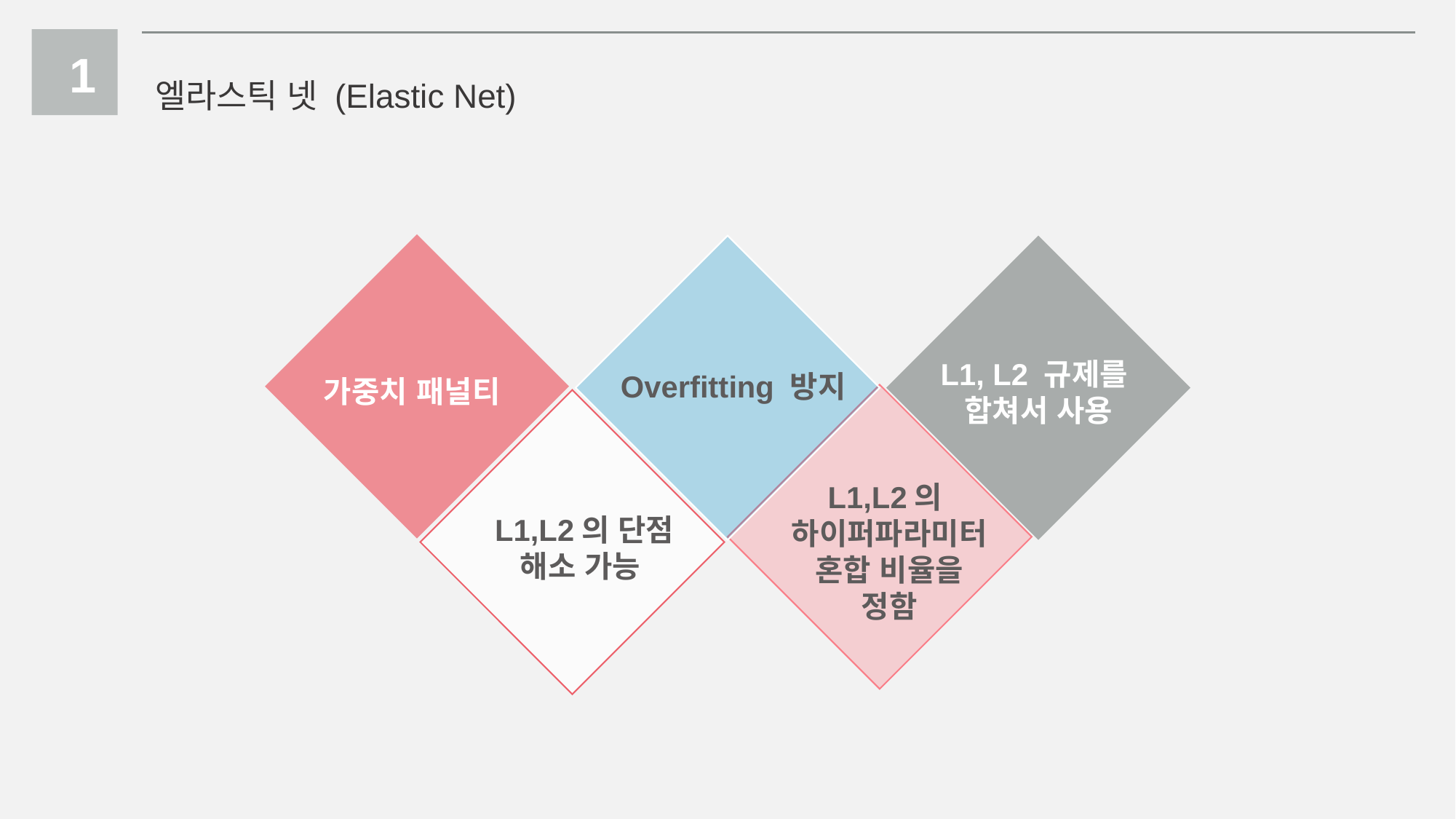

1

엘라스틱 넷 (Elastic Net)

L1, L2 규제를
합쳐서 사용
Overfitting 방지
가중치 패널티

L1,L2의
하이퍼파라미터
혼합 비율을
정함
 L1,L2의 단점
해소 가능

Copyrightⓒ. Saebyeol Yu. All Rights Reserved.